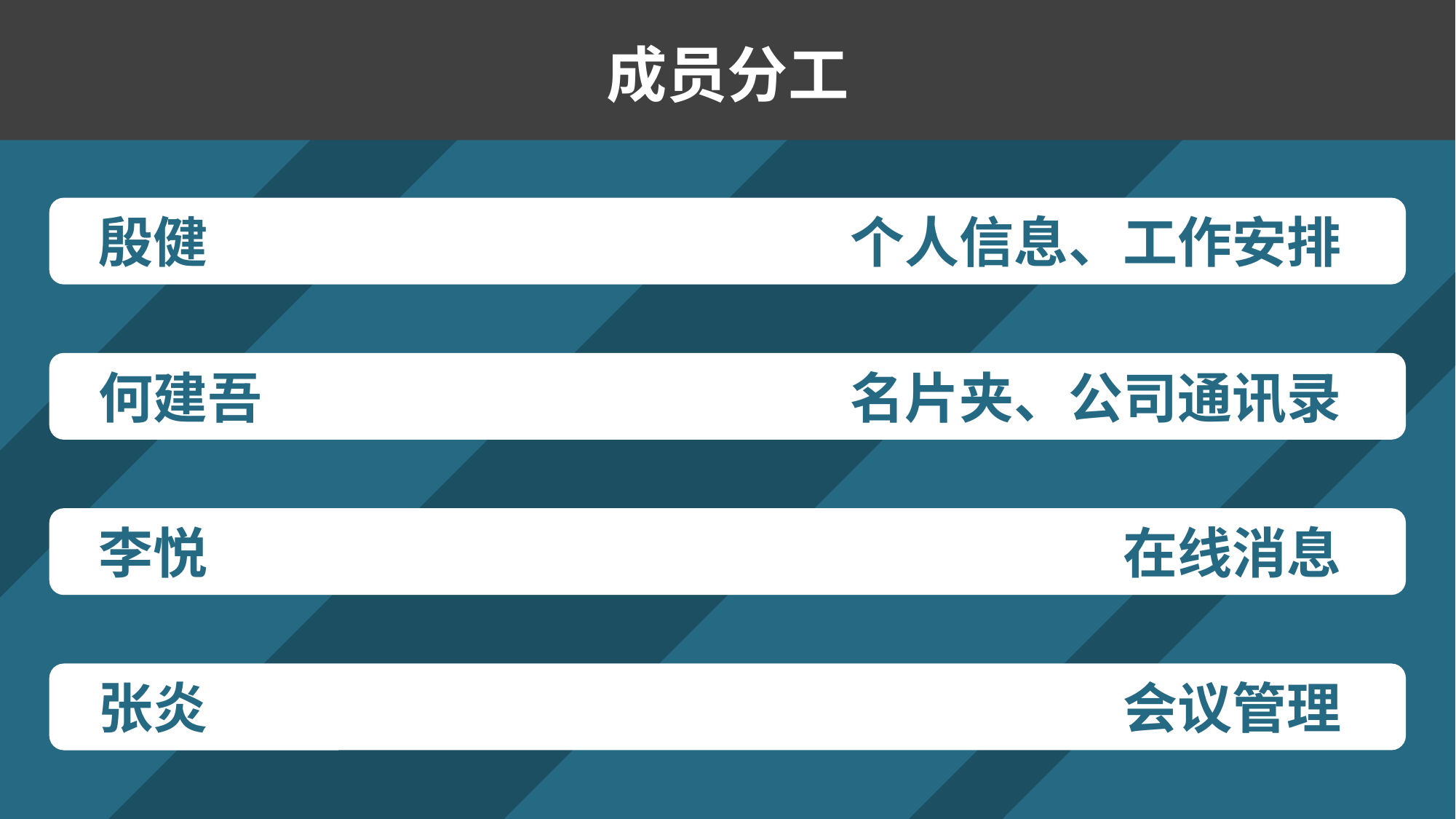

成员分工

个人信息、工作安排
殷健

何建吾
名片夹、公司通讯录

在线消息
李悦

会议管理
张炎